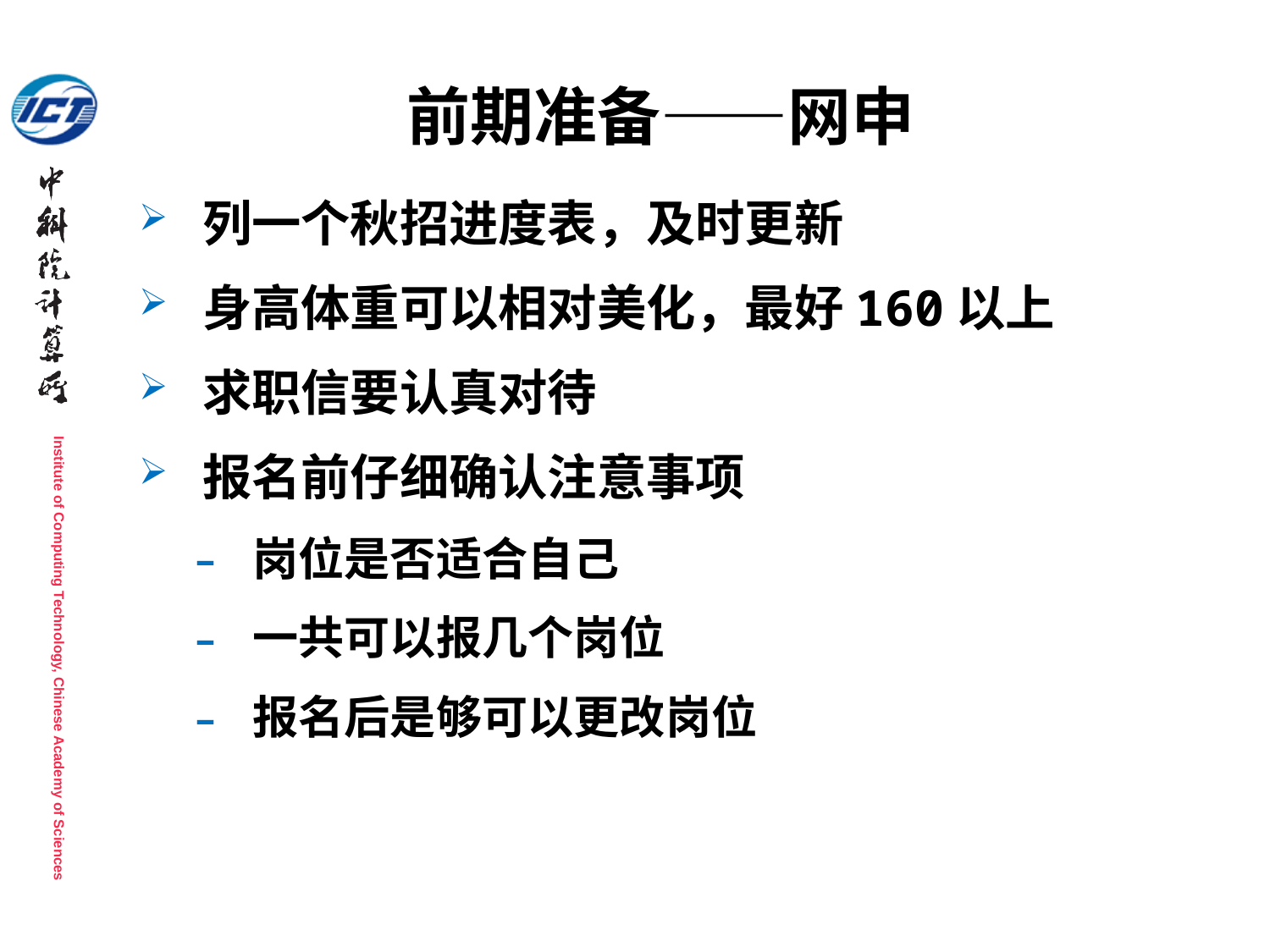

# 前期准备——网申
列一个秋招进度表，及时更新
身高体重可以相对美化，最好160以上
求职信要认真对待
报名前仔细确认注意事项
岗位是否适合自己
一共可以报几个岗位
报名后是够可以更改岗位